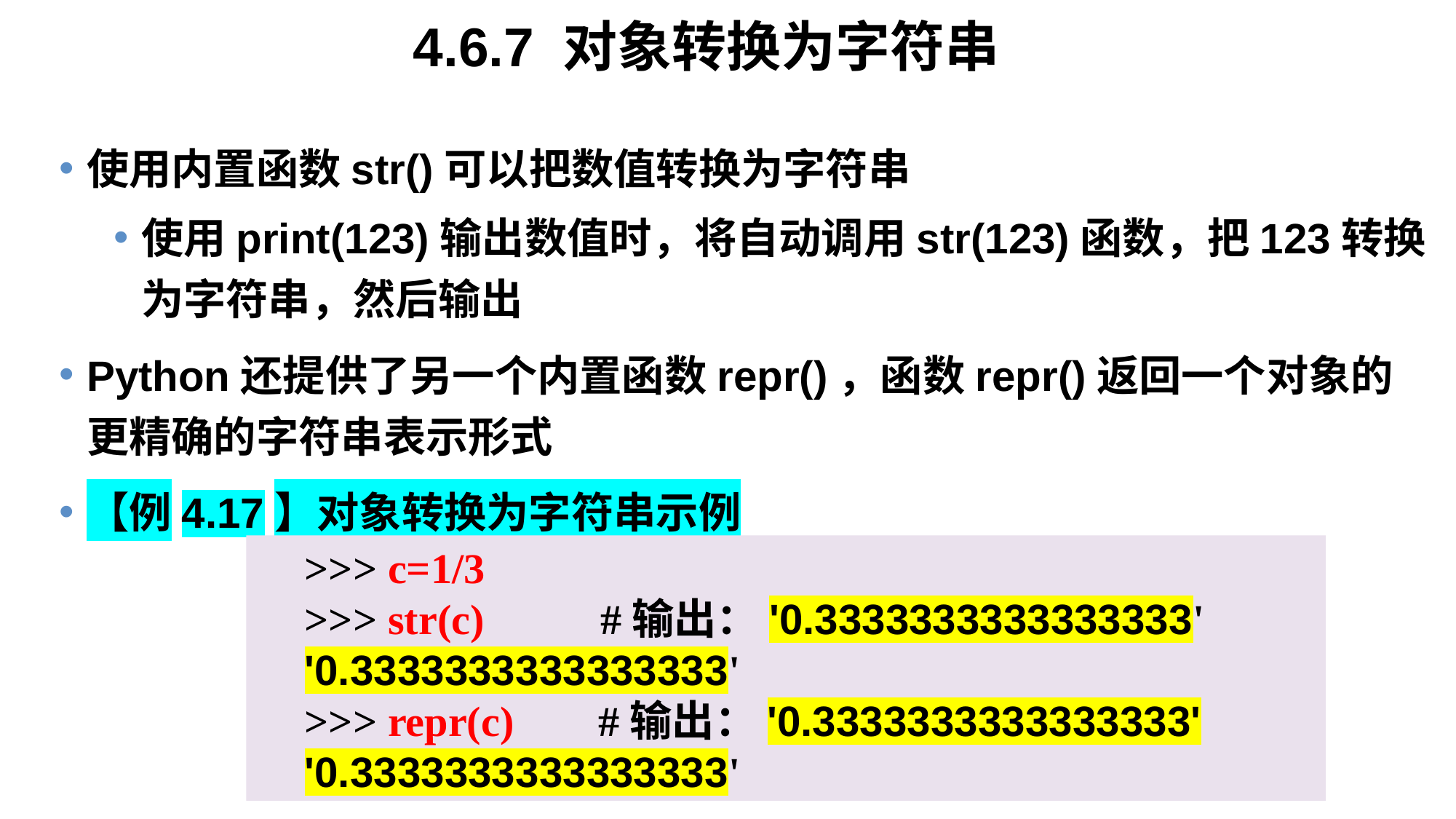

# 4.6.7 对象转换为字符串
使用内置函数str()可以把数值转换为字符串
使用print(123)输出数值时，将自动调用str(123)函数，把123转换为字符串，然后输出
Python还提供了另一个内置函数repr()，函数repr()返回一个对象的更精确的字符串表示形式
【例4.17】对象转换为字符串示例
>>> c=1/3
>>> str(c)           #输出：'0.3333333333333333'
'0.3333333333333333'
>>> repr(c)        #输出：'0.3333333333333333'
'0.3333333333333333'